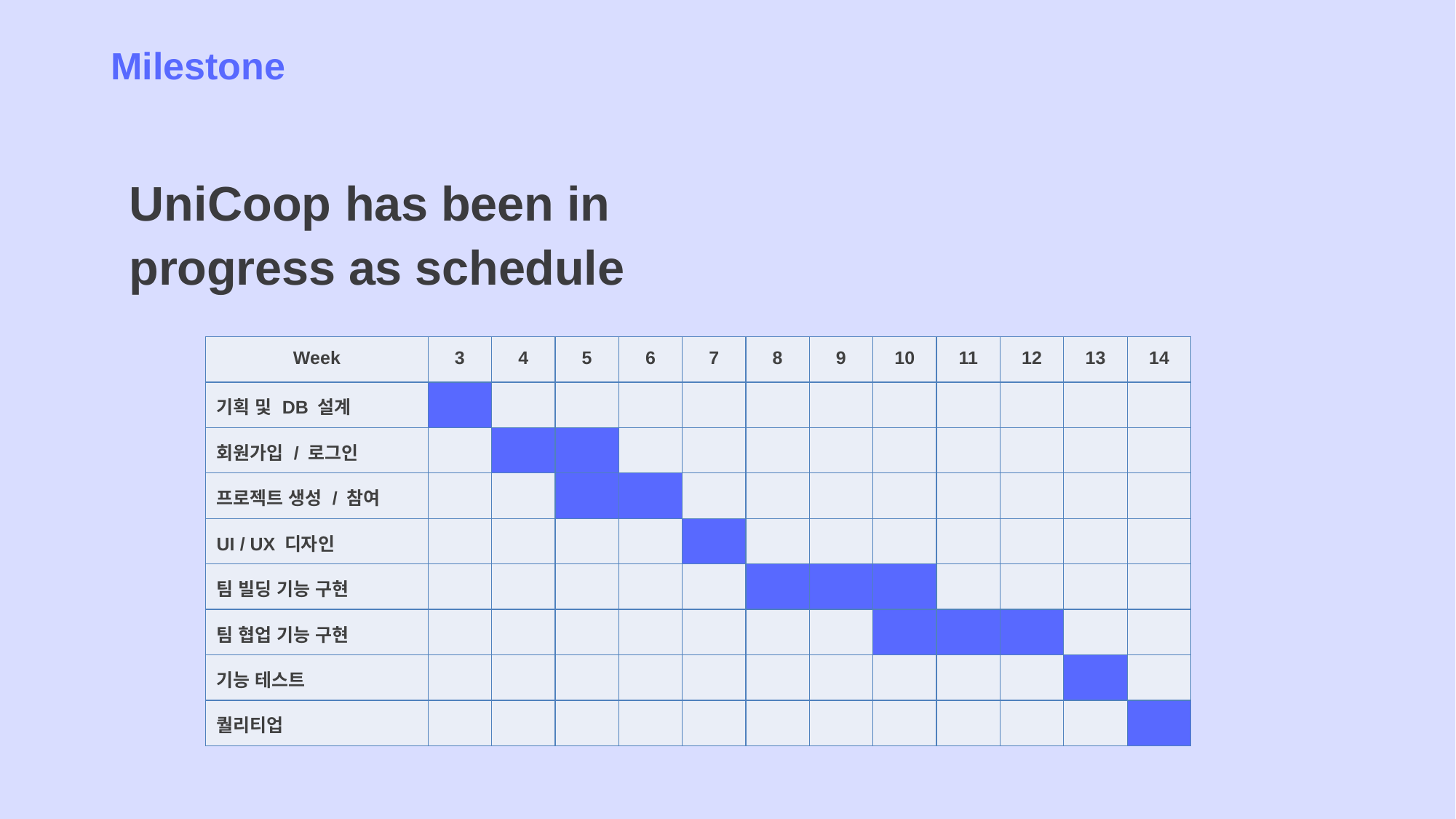

# Milestone
UniCoop has been in progress as schedule
| Week | 3 | 4 | 5 | 6 | 7 | 8 | 9 | 10 | 11 | 12 | 13 | 14 |
| --- | --- | --- | --- | --- | --- | --- | --- | --- | --- | --- | --- | --- |
| 기획 및 DB 설계 |  |  |  |  |  |  |  |  |  |  |  |  |
| 회원가입 / 로그인 |  |  |  |  |  |  |  |  |  |  |  |  |
| 프로젝트 생성 / 참여 |  |  |  |  |  |  |  |  |  |  |  |  |
| UI / UX 디자인 |  |  |  |  |  |  |  |  |  |  |  |  |
| 팀 빌딩 기능 구현 |  |  |  |  |  |  |  |  |  |  |  |  |
| 팀 협업 기능 구현 |  |  |  |  |  |  |  |  |  |  |  |  |
| 기능 테스트 |  |  |  |  |  |  |  |  |  |  |  |  |
| 퀄리티업 |  |  |  |  |  |  |  |  |  |  |  |  |